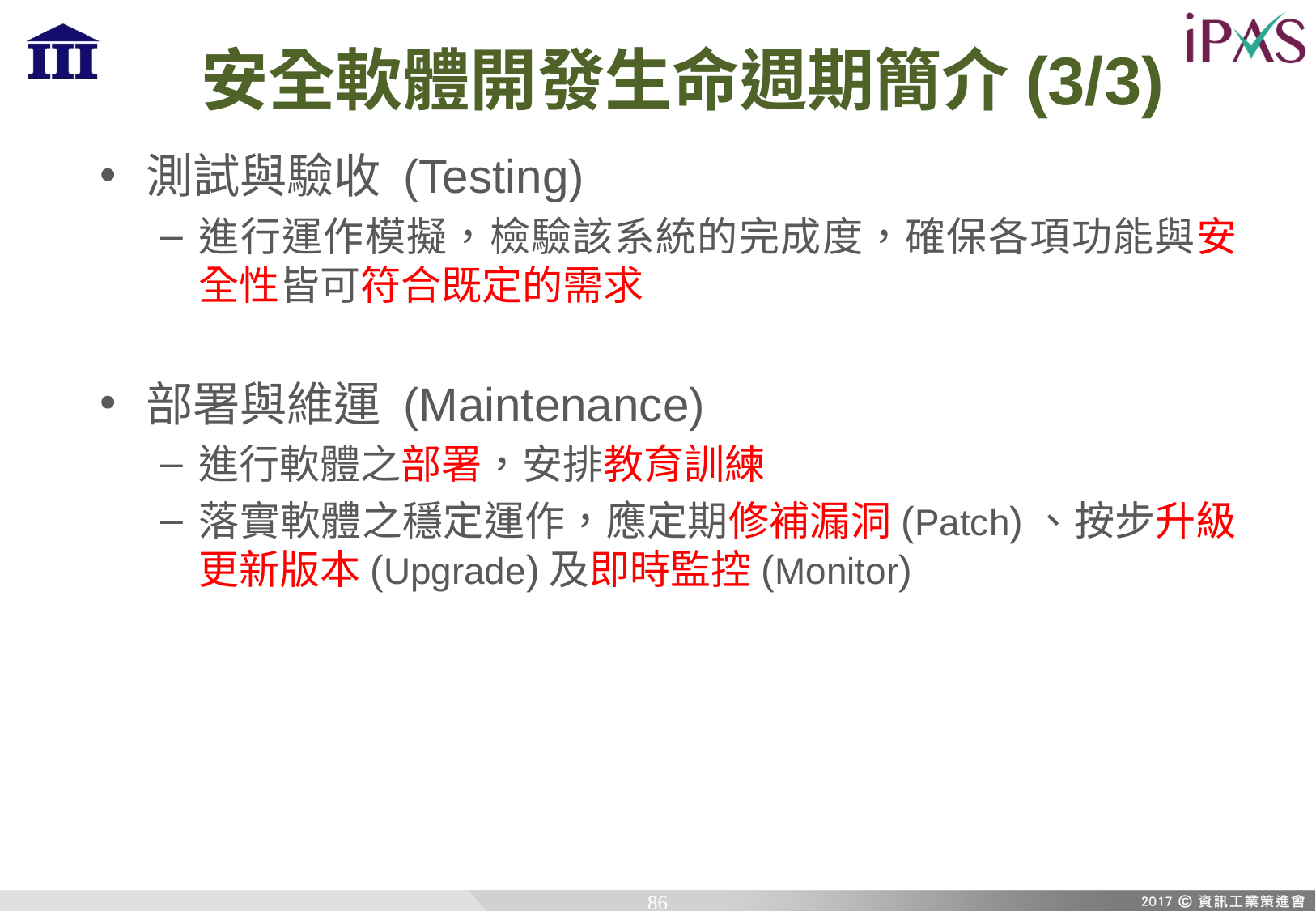

# 安全軟體開發生命週期簡介(3/3)
測試與驗收 (Testing)
進行運作模擬，檢驗該系統的完成度，確保各項功能與安全性皆可符合既定的需求

部署與維運 (Maintenance)
進行軟體之部署，安排教育訓練
落實軟體之穩定運作，應定期修補漏洞(Patch)、按步升級更新版本(Upgrade)及即時監控(Monitor)
86